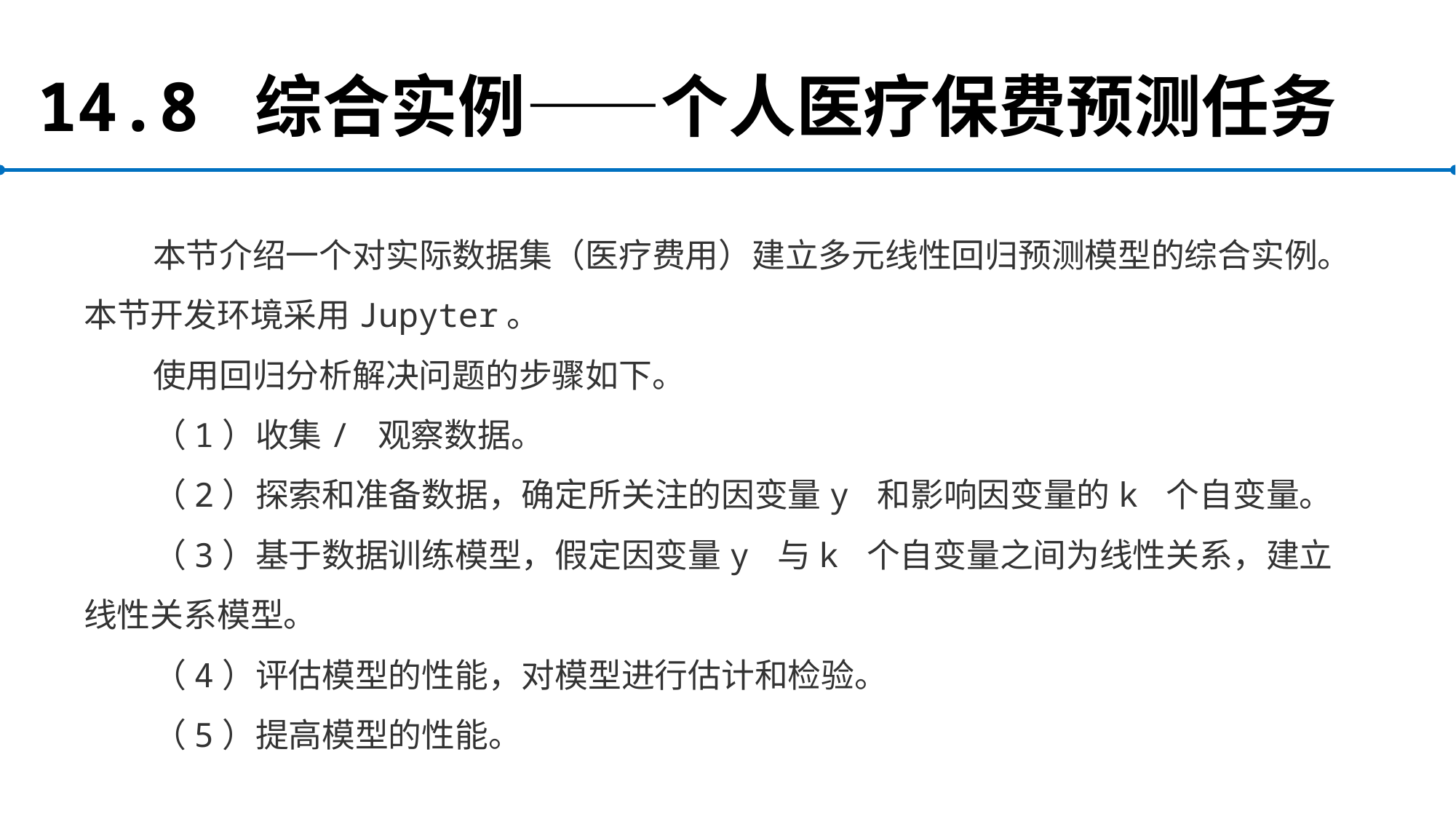

# 14.8 综合实例——个人医疗保费预测任务
本节介绍一个对实际数据集（医疗费用）建立多元线性回归预测模型的综合实例。本节开发环境采用Jupyter。
使用回归分析解决问题的步骤如下。
（1）收集/ 观察数据。
（2）探索和准备数据，确定所关注的因变量y 和影响因变量的k 个自变量。
（3）基于数据训练模型，假定因变量y 与k 个自变量之间为线性关系，建立线性关系模型。
（4）评估模型的性能，对模型进行估计和检验。
（5）提高模型的性能。